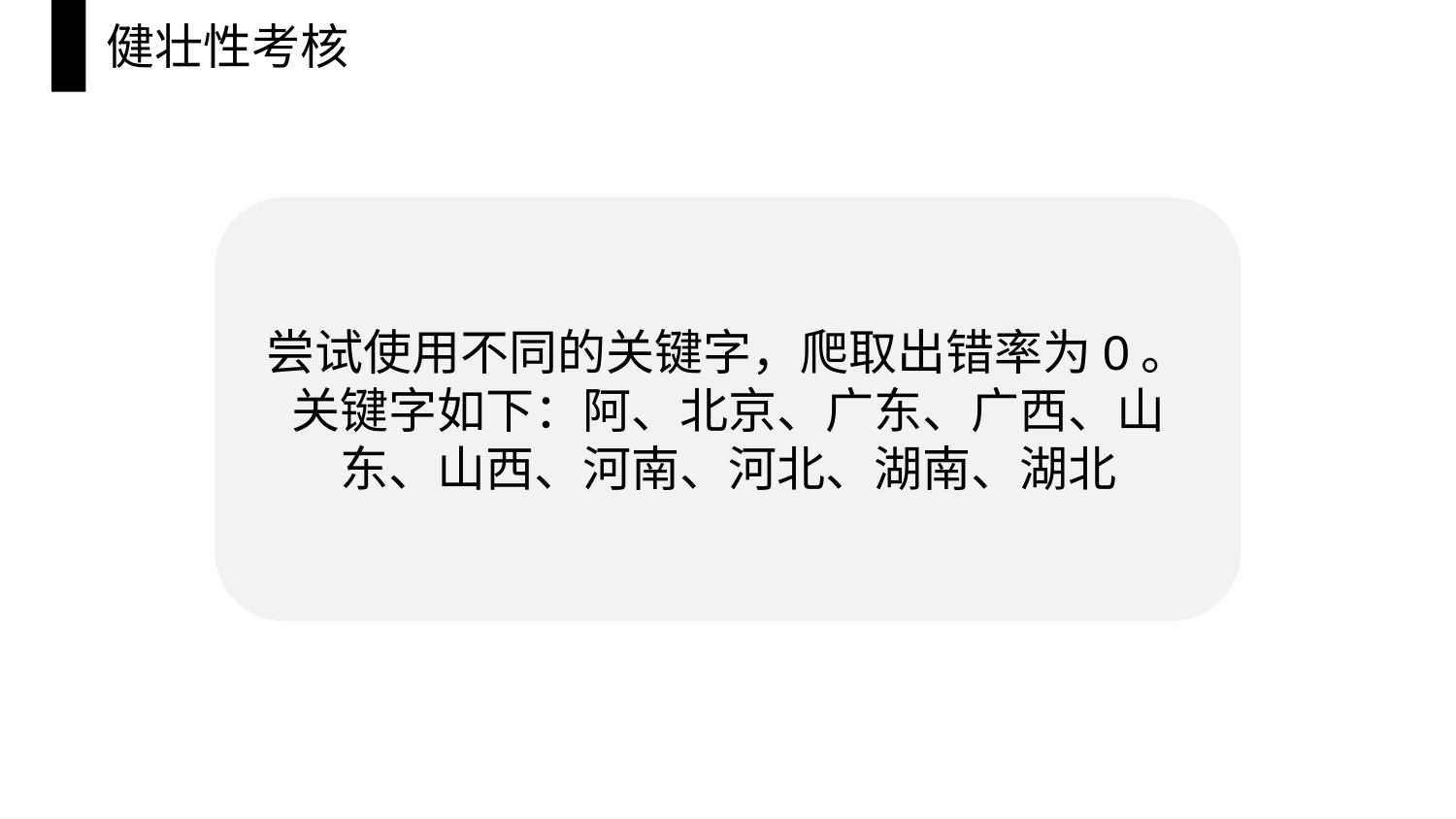

健壮性考核
尝试使用不同的关键字，爬取出错率为0。
关键字如下：阿、北京、广东、广西、山东、山西、河南、河北、湖南、湖北